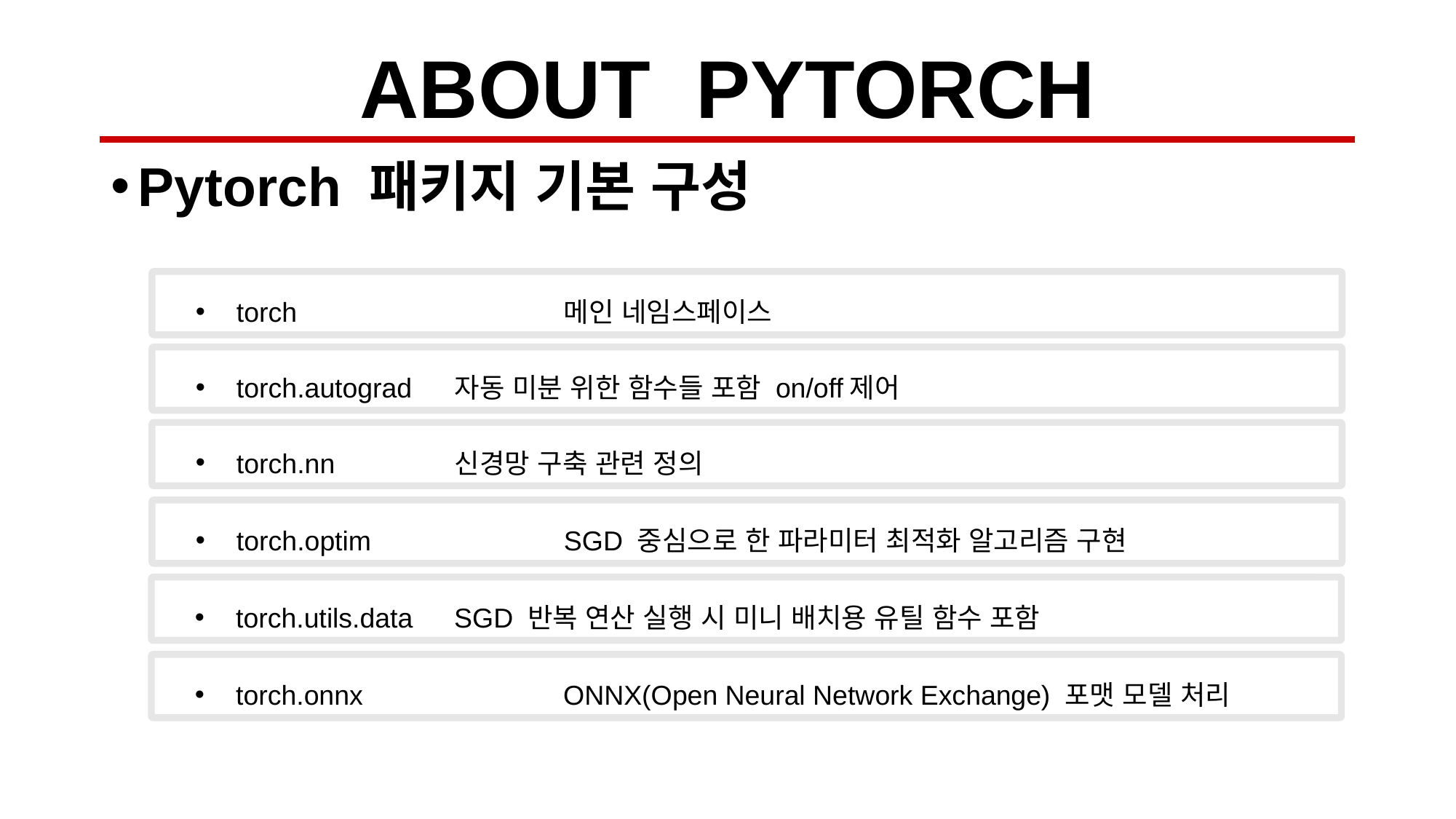

# ABOUT  PYTORCH
Pytorch 패키지 기본 구성
torch			메인 네임스페이스

torch.autograd	자동 미분 위한 함수들 포함 on/off제어
torch.nn		신경망 구축 관련 정의
torch.optim		SGD 중심으로 한 파라미터 최적화 알고리즘 구현
torch.utils.data	SGD 반복 연산 실행 시 미니 배치용 유틸 함수 포함
torch.onnx		ONNX(Open Neural Network Exchange) 포맷 모델 처리